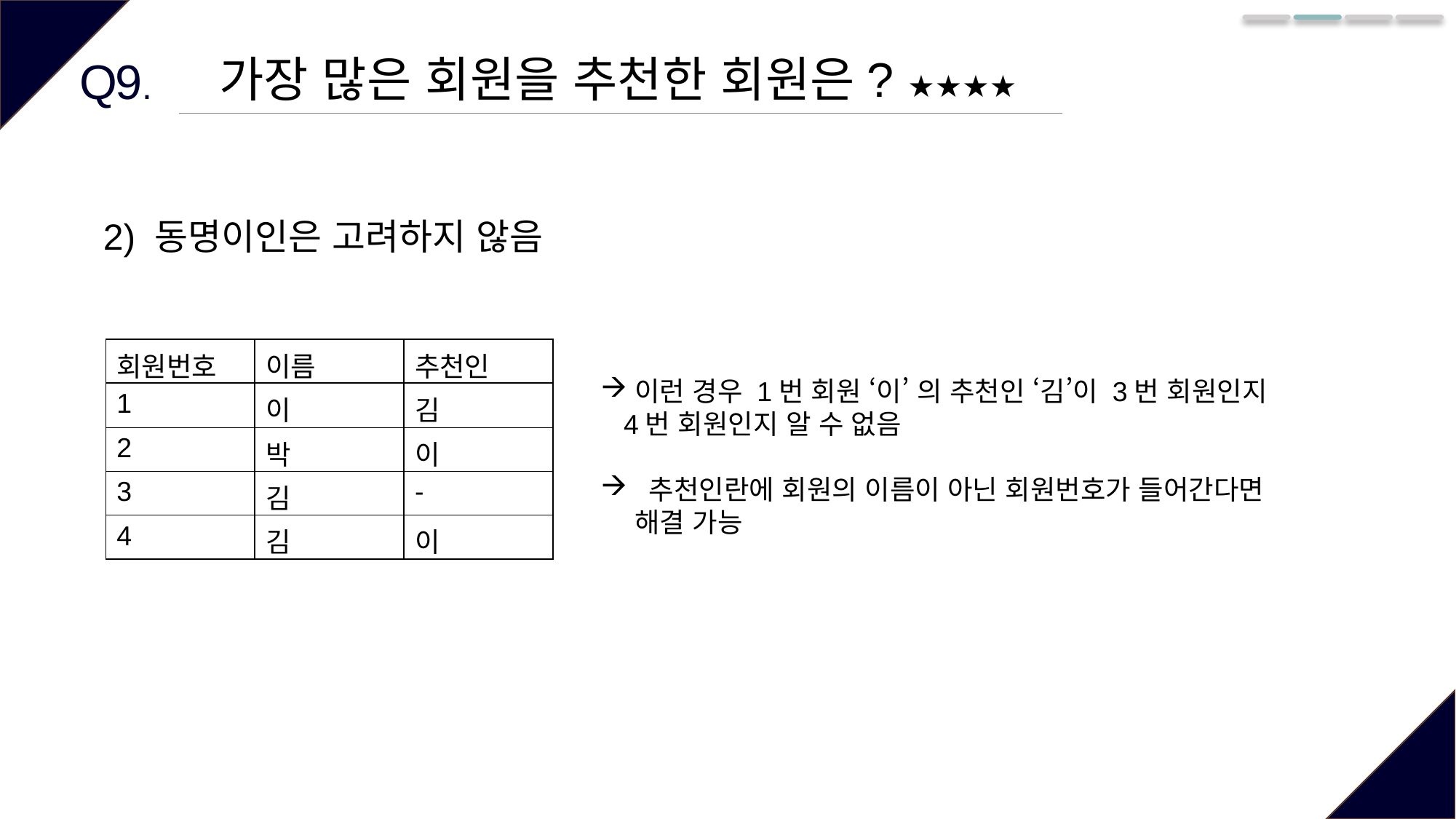

가장 많은 회원을 추천한 회원은? ★★★★

Q9.
2) 동명이인은 고려하지 않음

| 회원번호 | 이름 | 추천인 |
| --- | --- | --- |
| 1 | 이 | 김 |
| 2 | 박 | 이 |
| 3 | 김 | - |
| 4 | 김 | 이 |
이런 경우 1번 회원 ‘이’ 의 추천인 ‘김’이 3번 회원인지
   4번 회원인지 알 수 없음

 추천인란에 회원의 이름이 아닌 회원번호가 들어간다면 해결 가능